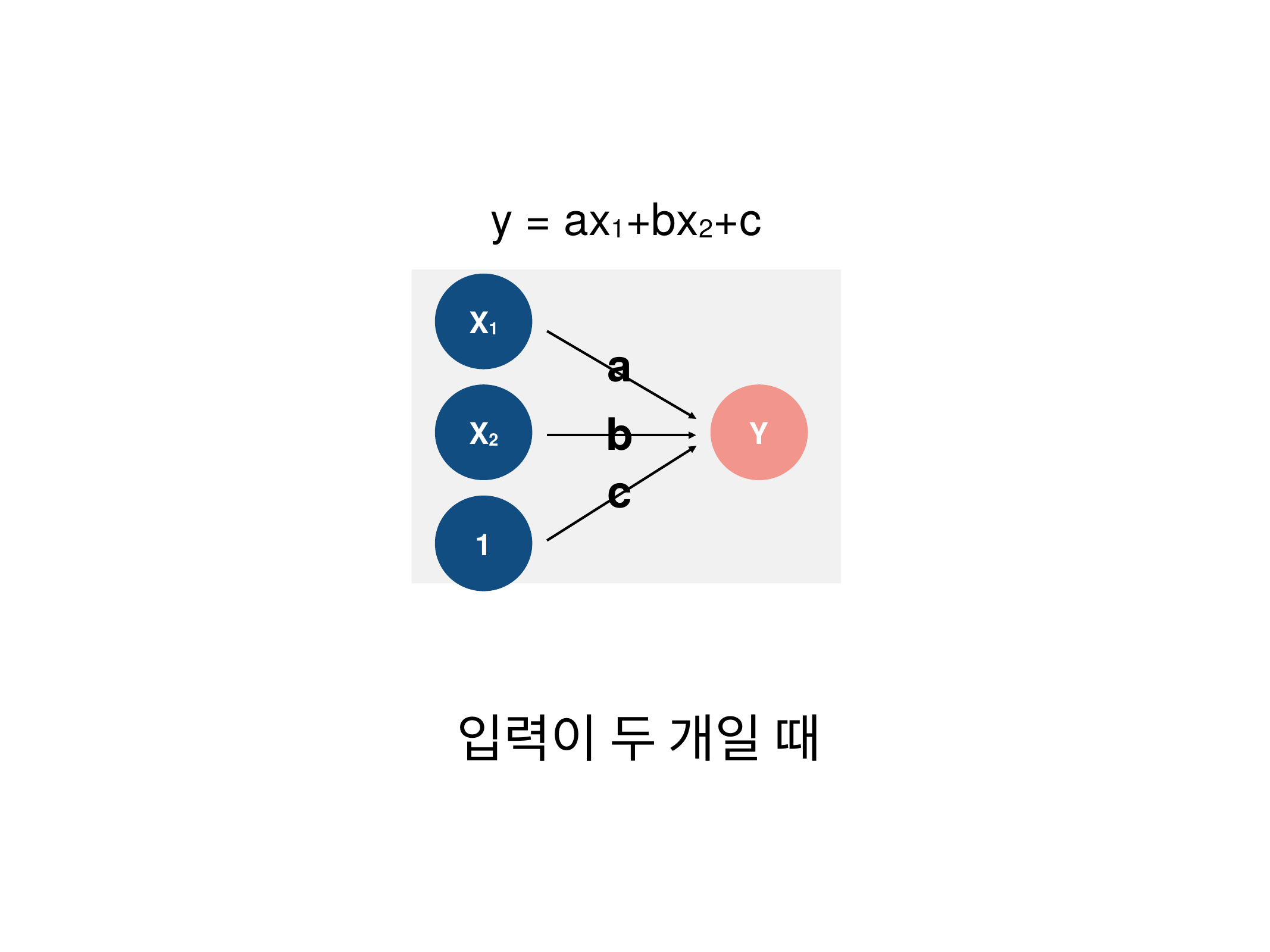

y = ax1+bx2+c

X1

a

X2

Y
b

c

1
입력이 두 개일 때